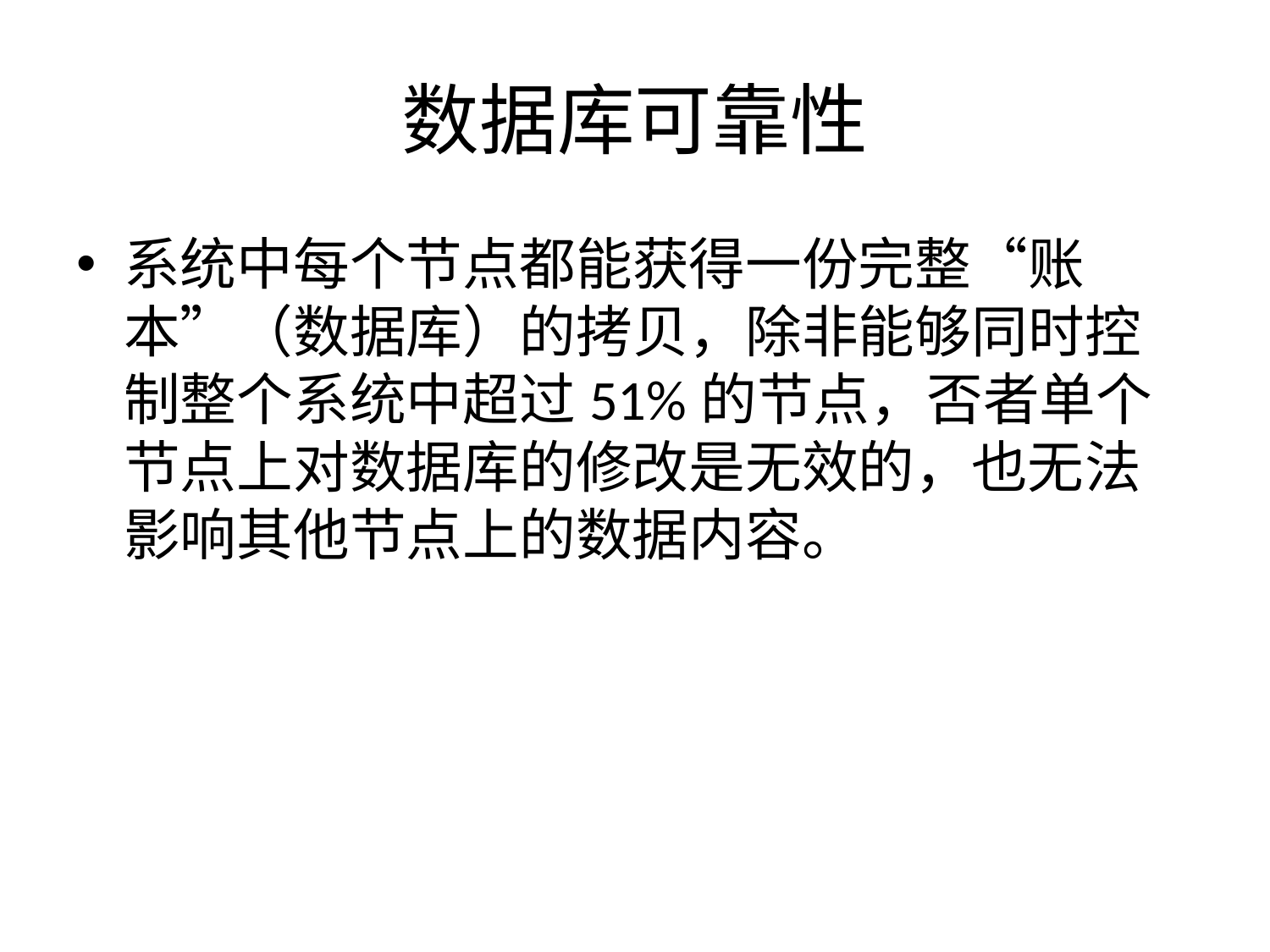

# 数据库可靠性
系统中每个节点都能获得一份完整“账本”（数据库）的拷贝，除非能够同时控制整个系统中超过51%的节点，否者单个节点上对数据库的修改是无效的，也无法影响其他节点上的数据内容。